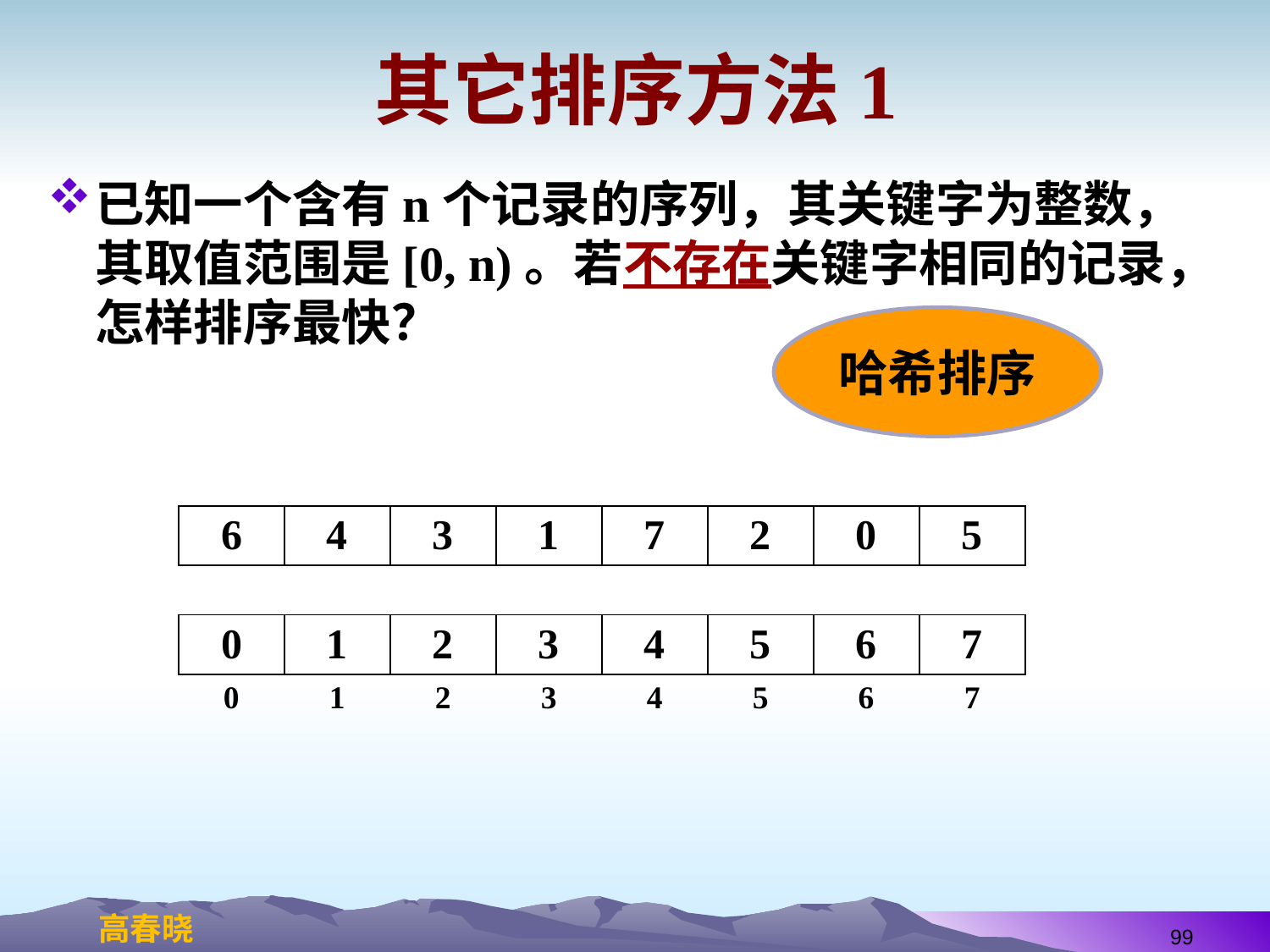

# 其它排序方法1
已知一个含有n个记录的序列，其关键字为整数，其取值范围是[0, n)。若不存在关键字相同的记录，怎样排序最快？

哈希排序
| 6 | 4 | 3 | 1 | 7 | 2 | 0 | 5 |
| --- | --- | --- | --- | --- | --- | --- | --- |
| 0 | 1 | 2 | 3 | 4 | 5 | 6 | 7 |
| --- | --- | --- | --- | --- | --- | --- | --- |
| 0 | 1 | 2 | 3 | 4 | 5 | 6 | 7 |
99